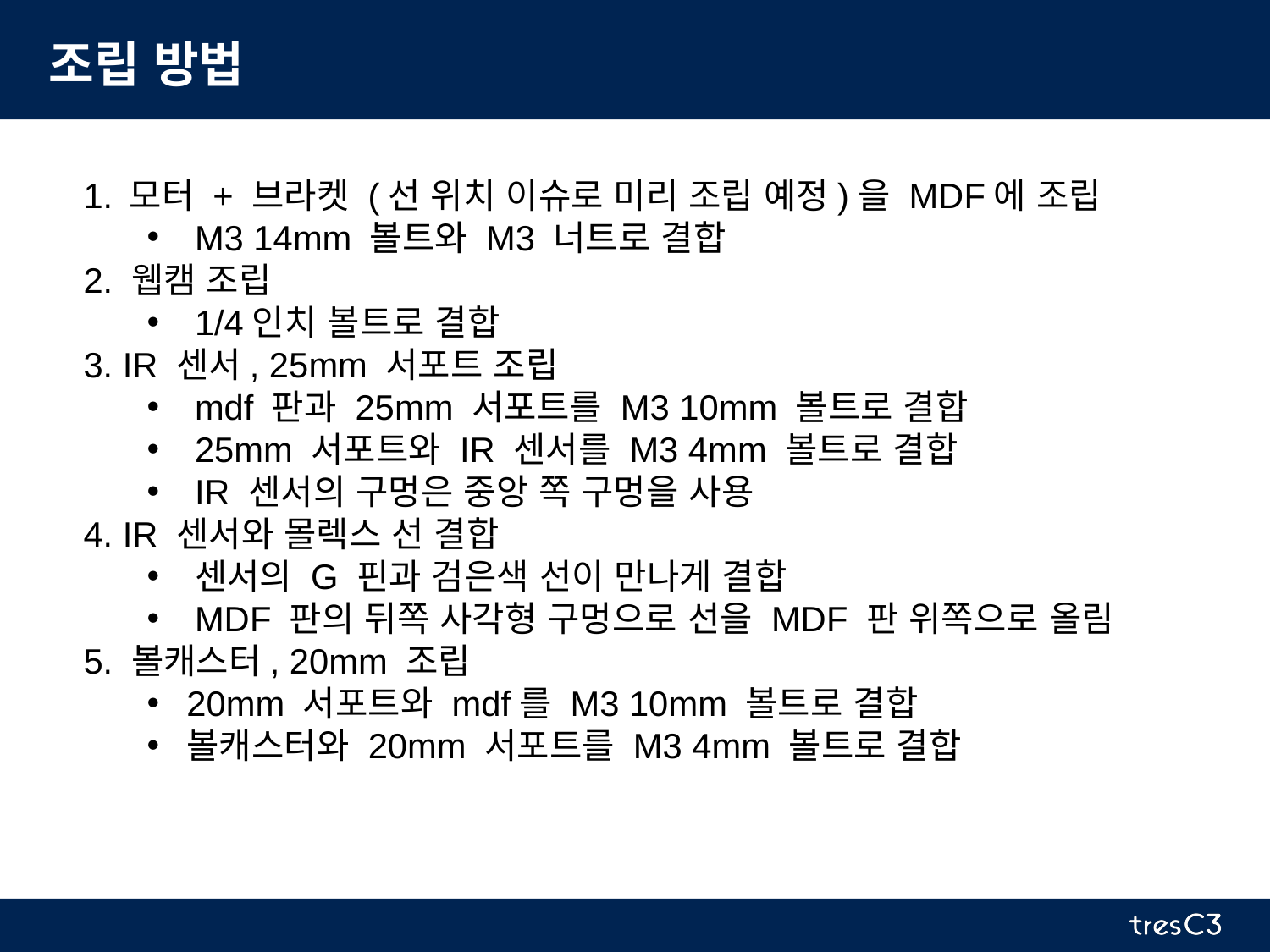

조립 방법
 모터 + 브라켓 (선 위치 이슈로 미리 조립 예정)을 MDF에 조립
M3 14mm 볼트와 M3 너트로 결합
 웹캠 조립
1/4인치 볼트로 결합
 IR 센서, 25mm 서포트 조립
mdf 판과 25mm 서포트를 M3 10mm 볼트로 결합
25mm 서포트와 IR 센서를 M3 4mm 볼트로 결합
IR 센서의 구멍은 중앙 쪽 구멍을 사용
 IR 센서와 몰렉스 선 결합
센서의 G 핀과 검은색 선이 만나게 결합
MDF 판의 뒤쪽 사각형 구멍으로 선을 MDF 판 위쪽으로 올림
 볼캐스터, 20mm 조립
20mm 서포트와 mdf를 M3 10mm 볼트로 결합
볼캐스터와 20mm 서포트를 M3 4mm 볼트로 결합